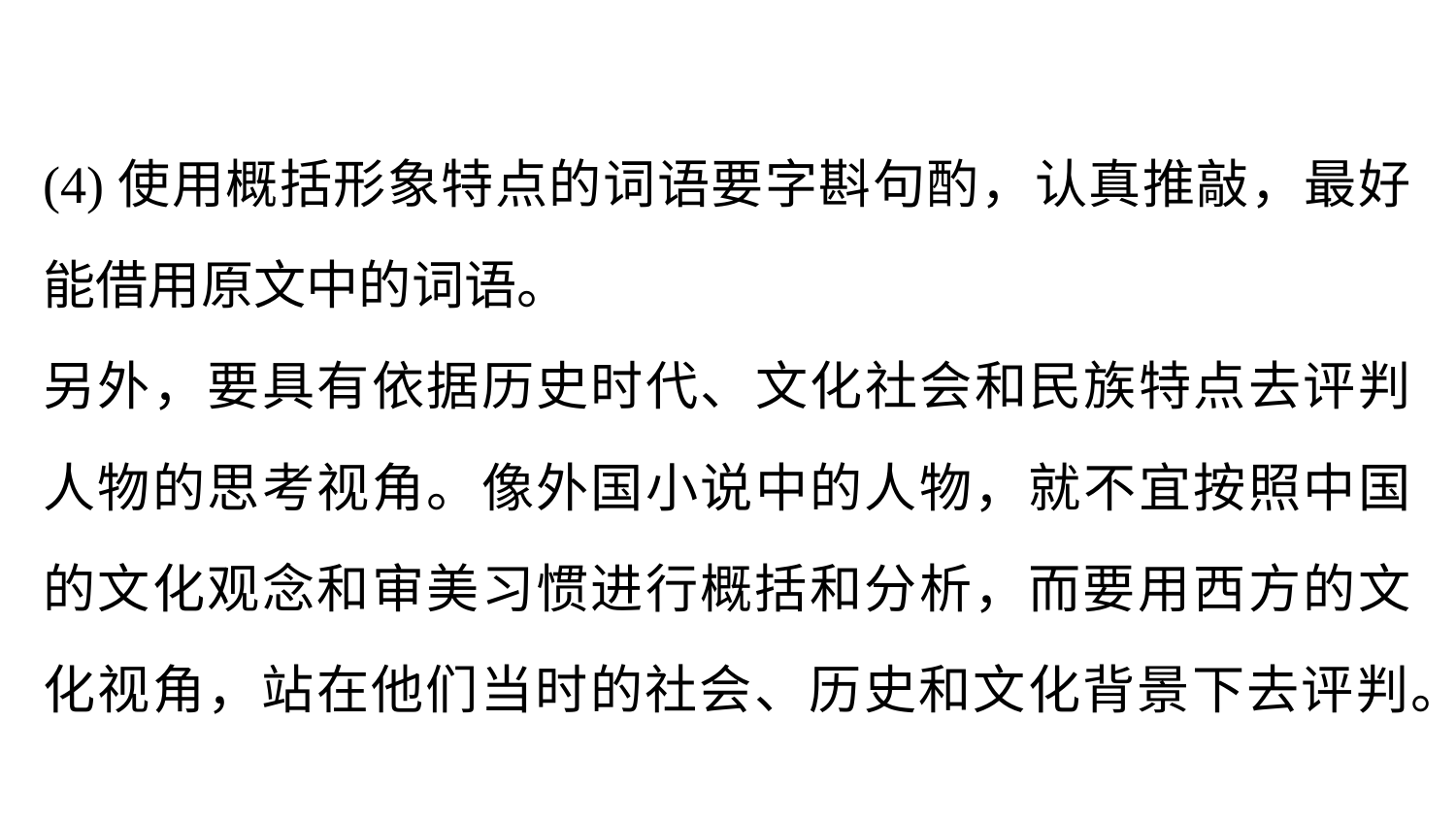

(4)使用概括形象特点的词语要字斟句酌，认真推敲，最好能借用原文中的词语。
另外，要具有依据历史时代、文化社会和民族特点去评判人物的思考视角。像外国小说中的人物，就不宜按照中国的文化观念和审美习惯进行概括和分析，而要用西方的文化视角，站在他们当时的社会、历史和文化背景下去评判。